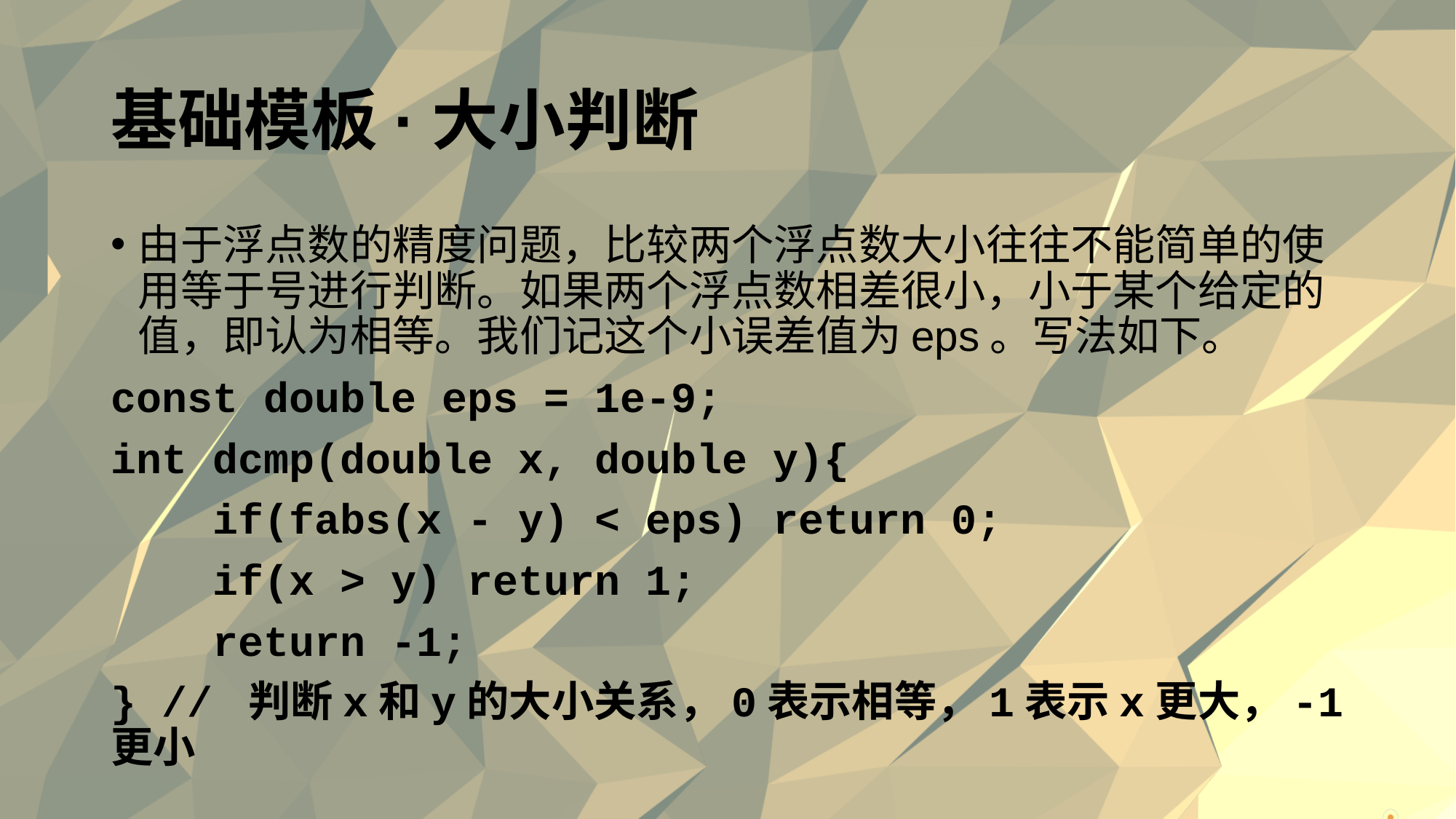

# 基础模板·大小判断
由于浮点数的精度问题，比较两个浮点数大小往往不能简单的使用等于号进行判断。如果两个浮点数相差很小，小于某个给定的值，即认为相等。我们记这个小误差值为eps。写法如下。
const double eps = 1e-9;
int dcmp(double x, double y){
    if(fabs(x - y) < eps) return 0;
    if(x > y) return 1;
    return -1;
} // 判断x和y的大小关系，0表示相等，1表示x更大，-1更小